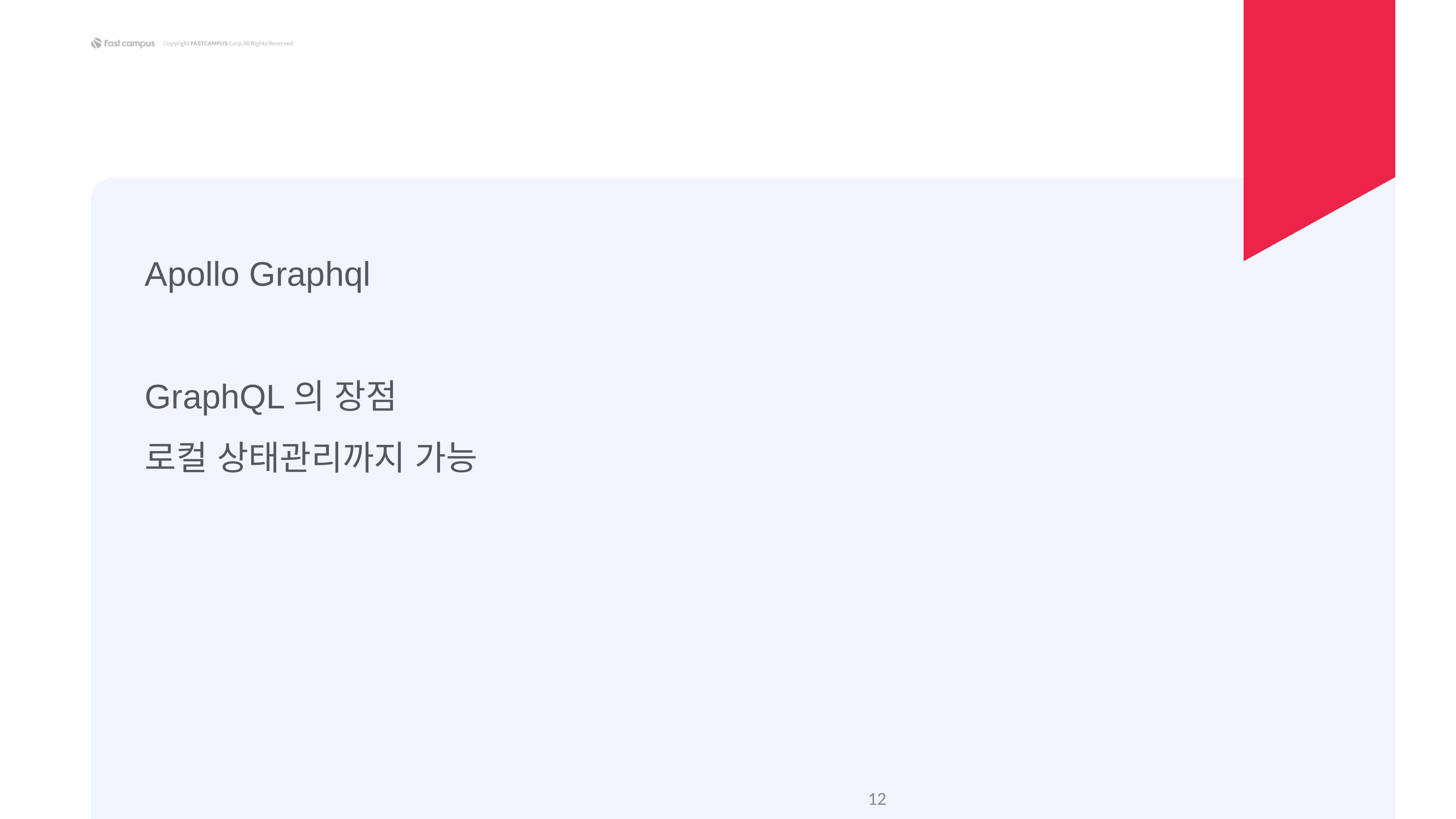

Apollo Graphql

GraphQL의 장점
로컬 상태관리까지 가능
12